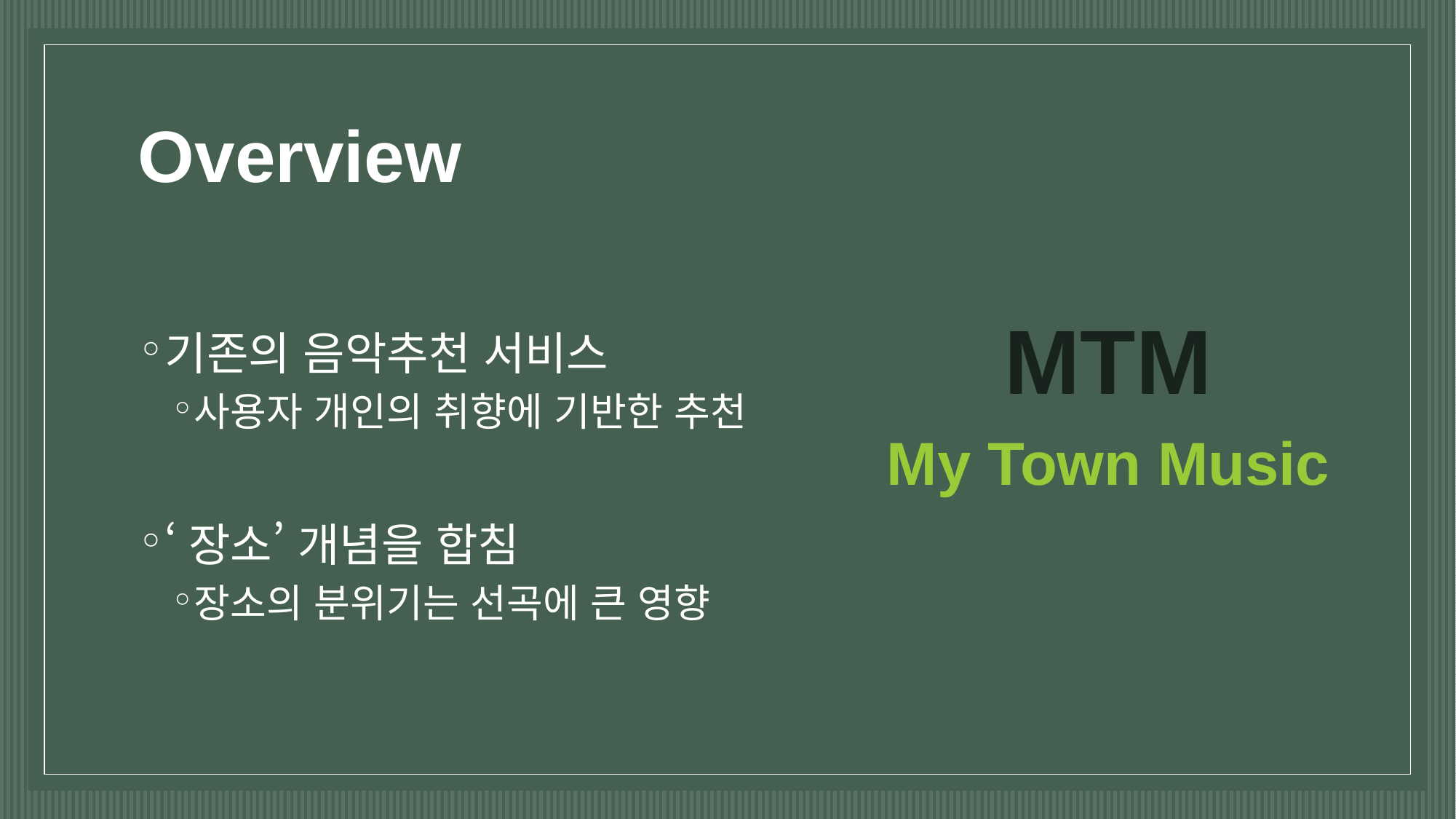

# Overview

기존의 음악추천 서비스
사용자 개인의 취향에 기반한 추천

‘장소’ 개념을 합침
장소의 분위기는 선곡에 큰 영향

MTM
My Town Music